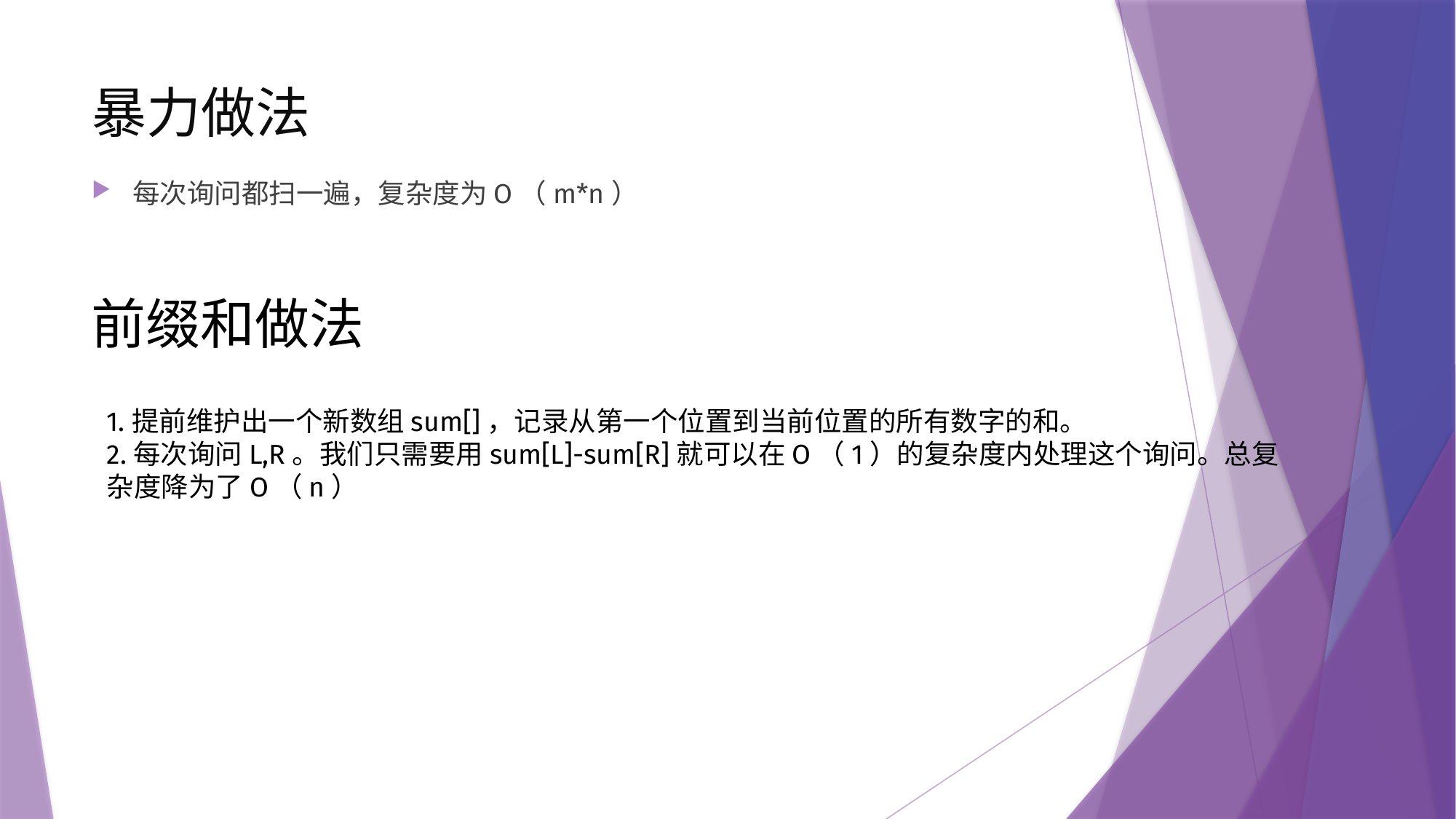

# 暴力做法
每次询问都扫一遍，复杂度为O（m*n）

前缀和做法
1.提前维护出一个新数组sum[]，记录从第一个位置到当前位置的所有数字的和。
2.每次询问L,R。我们只需要用sum[L]-sum[R]就可以在O（1）的复杂度内处理这个询问。总复杂度降为了O（n）